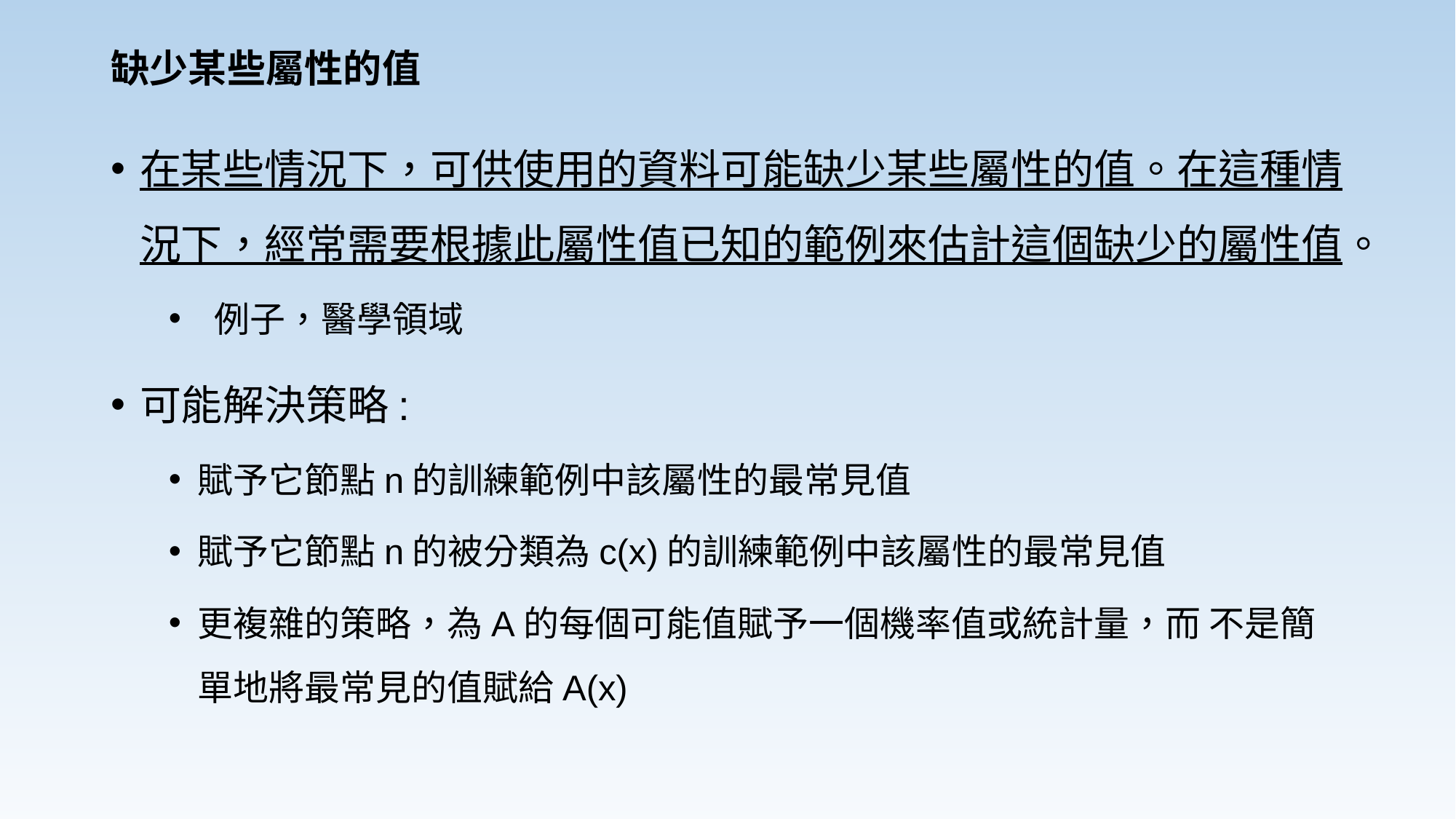

# 缺少某些屬性的值
在某些情況下，可供使用的資料可能缺少某些屬性的值。在這種情況下，經常需要根據此屬性值已知的範例來估計這個缺少的屬性值。
 例子，醫學領域
可能解決策略:
賦予它節點n的訓練範例中該屬性的最常見值
賦予它節點n的被分類為c(x)的訓練範例中該屬性的最常見值
更複雜的策略，為A的每個可能值賦予一個機率值或統計量，而 不是簡單地將最常見的值賦給A(x)